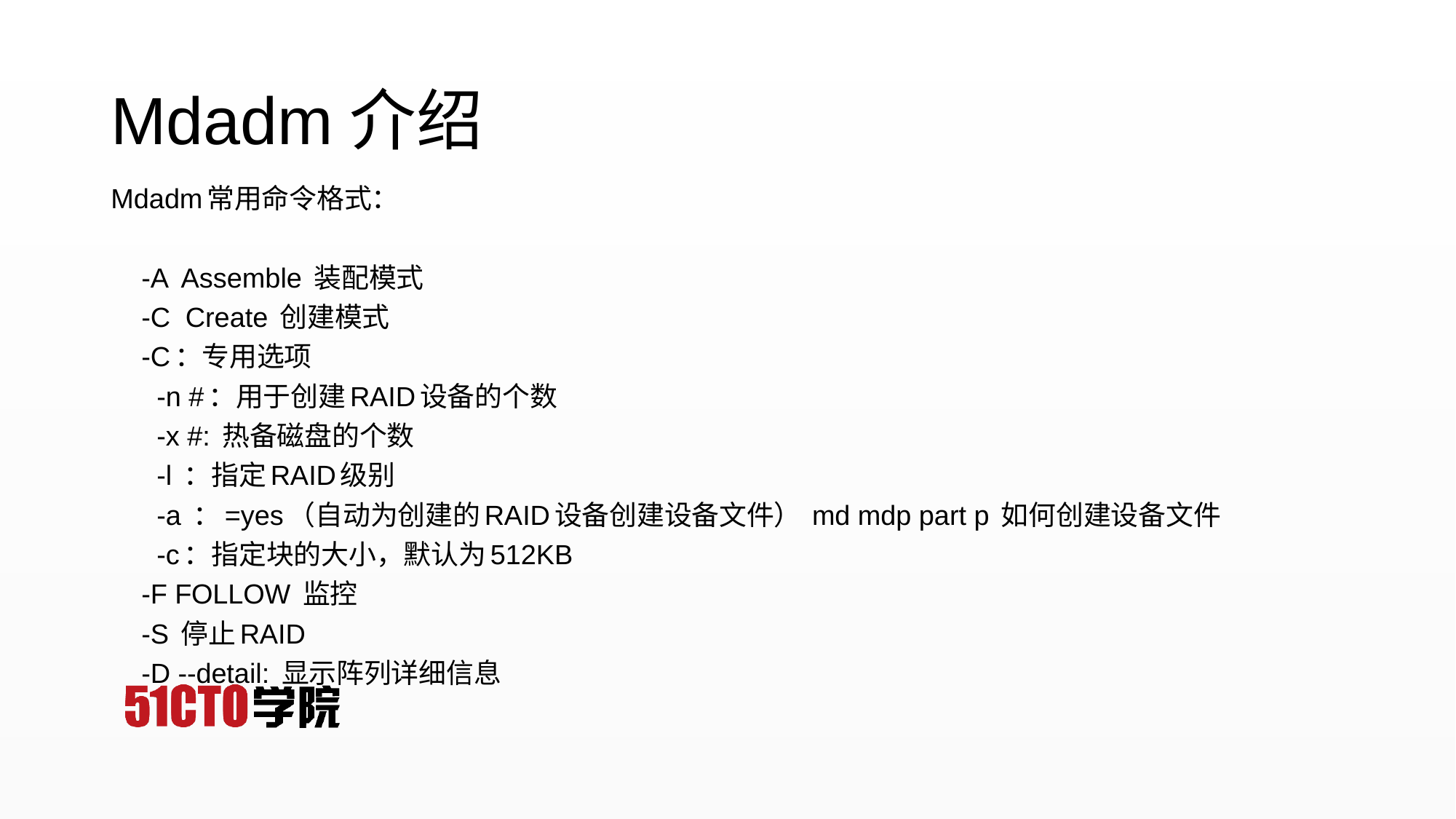

# Mdadm介绍
Mdadm常用命令格式：

    -A  Assemble 装配模式
    -C  Create 创建模式
    -C：专用选项
      -n #：用于创建RAID设备的个数
      -x #: 热备磁盘的个数
      -l ：指定RAID级别
      -a ：=yes（自动为创建的RAID设备创建设备文件） md mdp part p 如何创建设备文件
      -c：指定块的大小，默认为512KB
    -F FOLLOW 监控
    -S 停止RAID
    -D --detail: 显示阵列详细信息